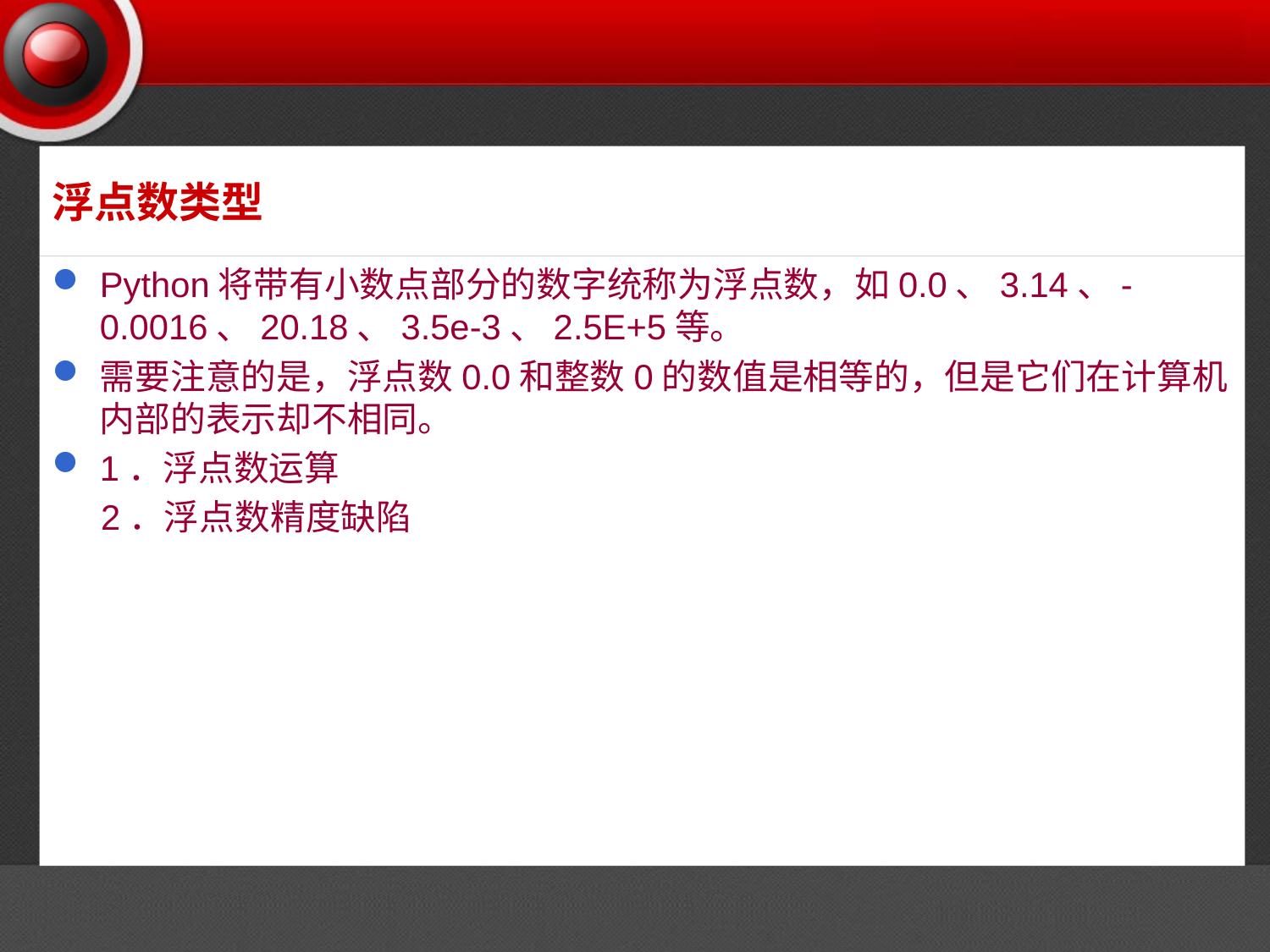

# 浮点数类型
Python将带有小数点部分的数字统称为浮点数，如0.0、3.14、-0.0016、20.18、3.5e-3、2.5E+5等。
需要注意的是，浮点数0.0和整数0的数值是相等的，但是它们在计算机内部的表示却不相同。
1．浮点数运算
     2．浮点数精度缺陷